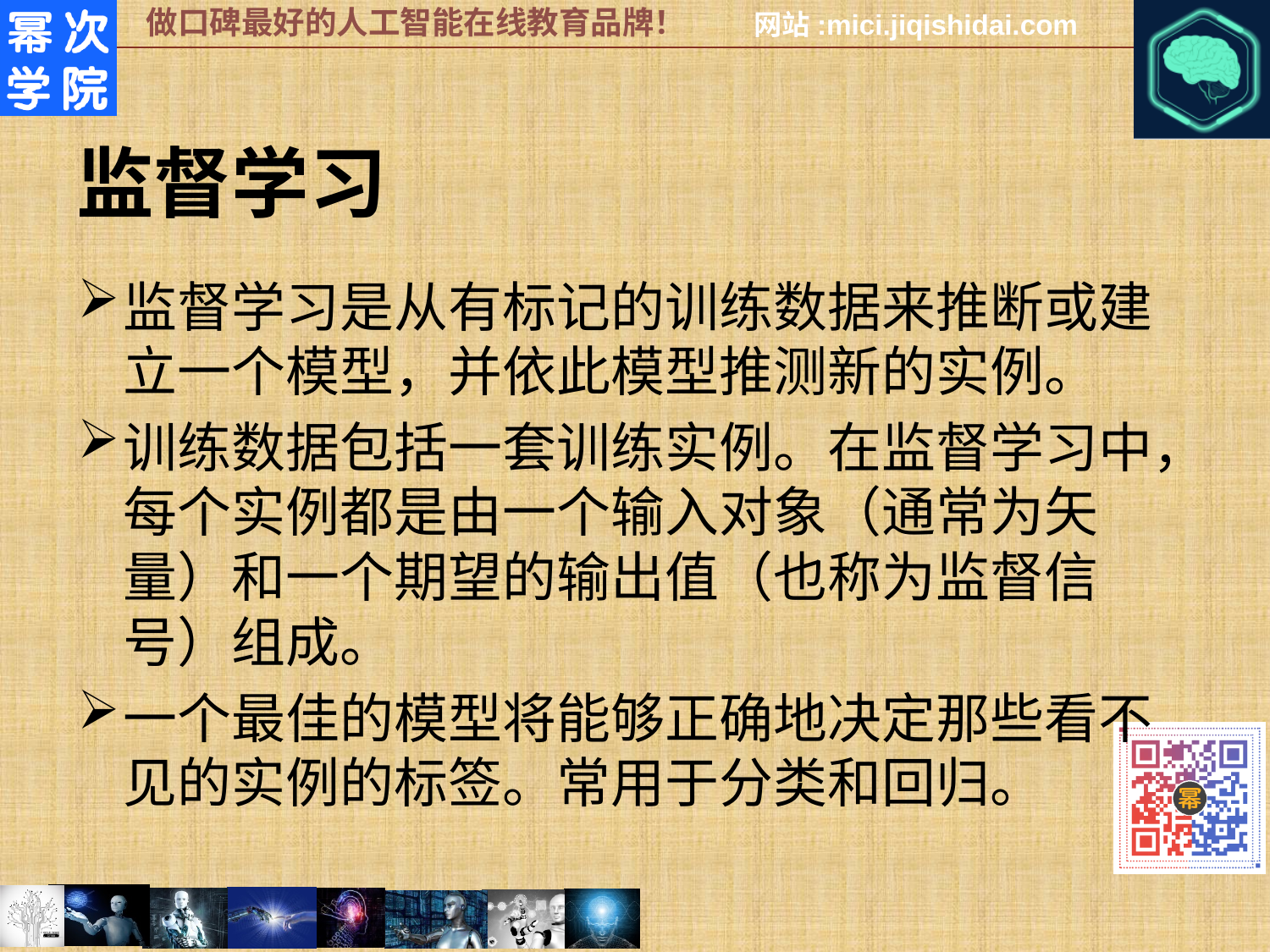

# 监督学习
监督学习是从有标记的训练数据来推断或建立一个模型，并依此模型推测新的实例。
训练数据包括一套训练实例。在监督学习中，每个实例都是由一个输入对象（通常为矢量）和一个期望的输出值（也称为监督信号）组成。
一个最佳的模型将能够正确地决定那些看不见的实例的标签。常用于分类和回归。